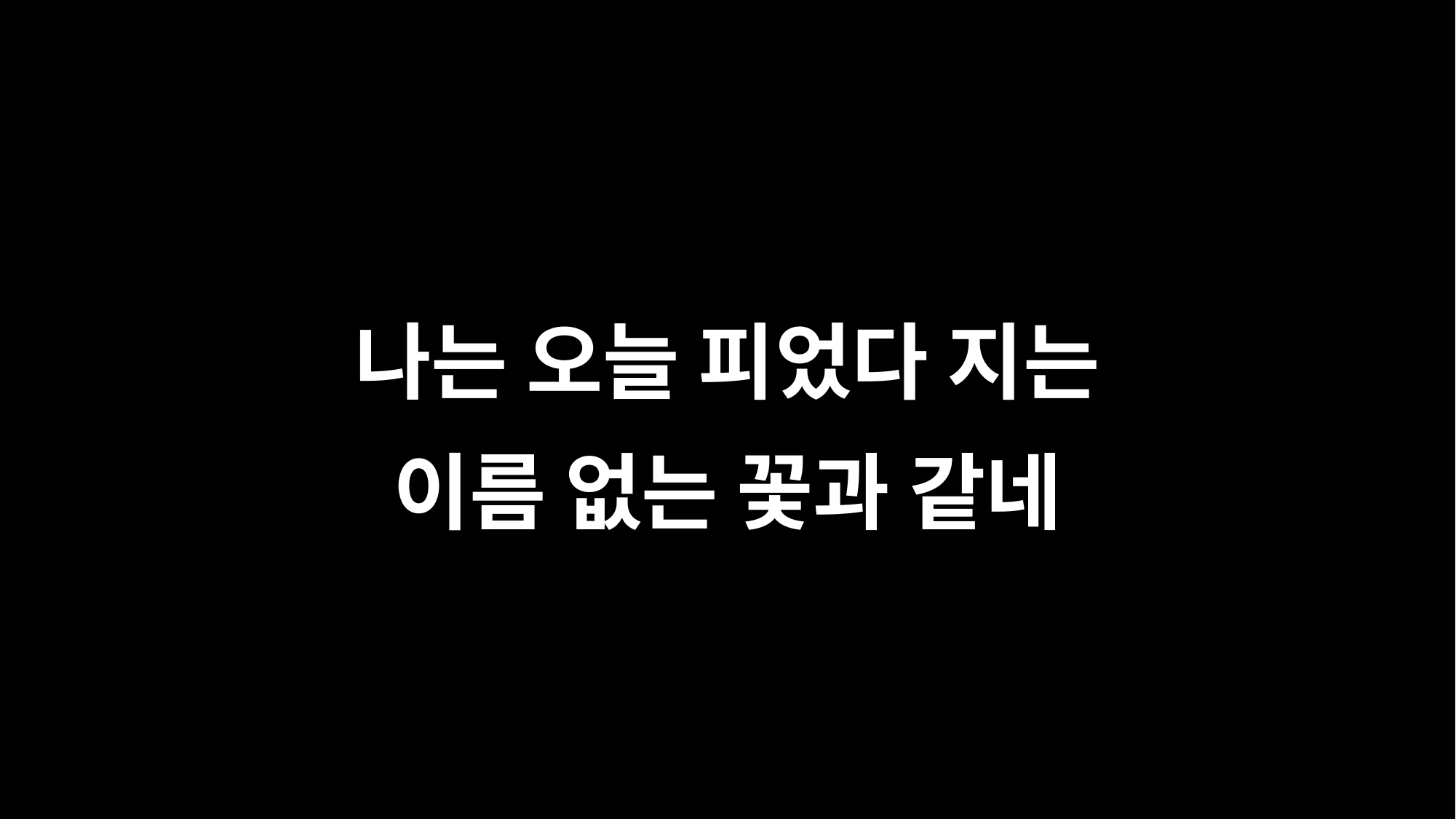

나는 오늘 피었다 지는
이름 없는 꽃과 같네